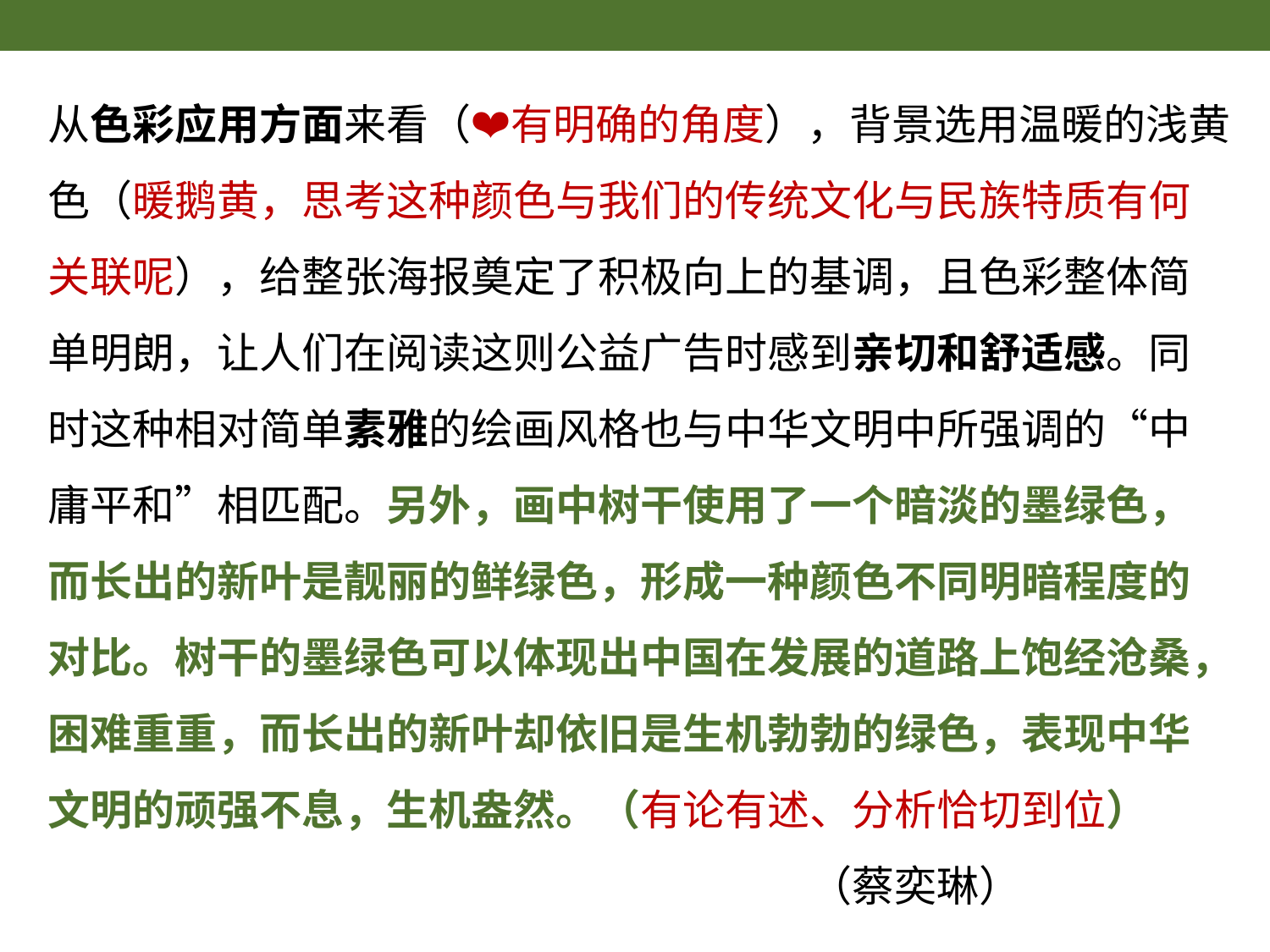

从色彩应用方面来看（❤有明确的角度），背景选用温暖的浅黄色（暖鹅黄，思考这种颜色与我们的传统文化与民族特质有何关联呢），给整张海报奠定了积极向上的基调，且色彩整体简单明朗，让人们在阅读这则公益广告时感到亲切和舒适感。同时这种相对简单素雅的绘画风格也与中华文明中所强调的“中庸平和”相匹配。另外，画中树干使用了一个暗淡的墨绿色，而长出的新叶是靓丽的鲜绿色，形成一种颜色不同明暗程度的对比。树干的墨绿色可以体现出中国在发展的道路上饱经沧桑，困难重重，而长出的新叶却依旧是生机勃勃的绿色，表现中华文明的顽强不息，生机盎然。（有论有述、分析恰切到位）							（蔡奕琳）